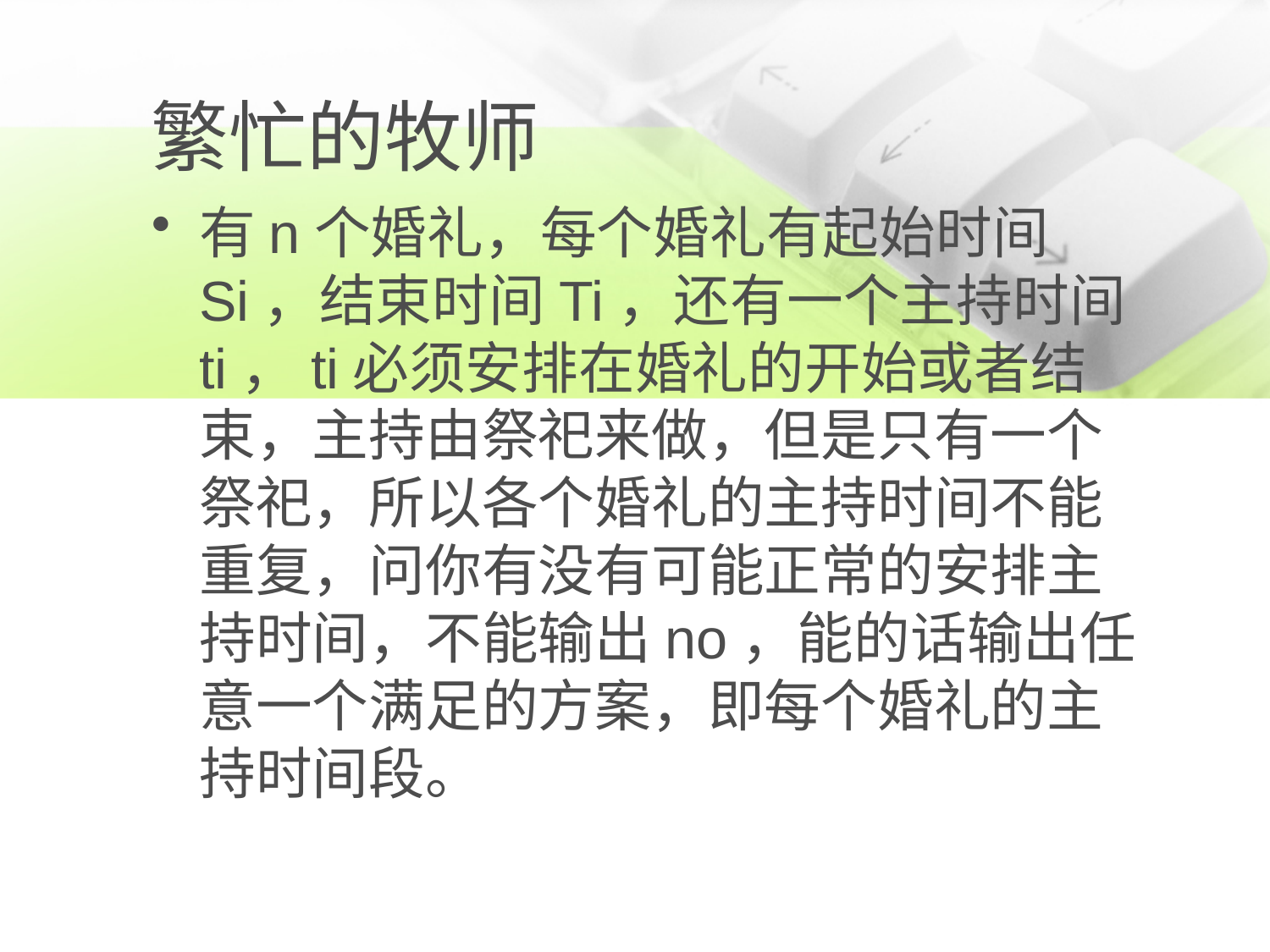

# 繁忙的牧师
有n个婚礼，每个婚礼有起始时间Si，结束时间Ti，还有一个主持时间ti，ti必须安排在婚礼的开始或者结束，主持由祭祀来做，但是只有一个祭祀，所以各个婚礼的主持时间不能重复，问你有没有可能正常的安排主持时间，不能输出no，能的话输出任意一个满足的方案，即每个婚礼的主持时间段。